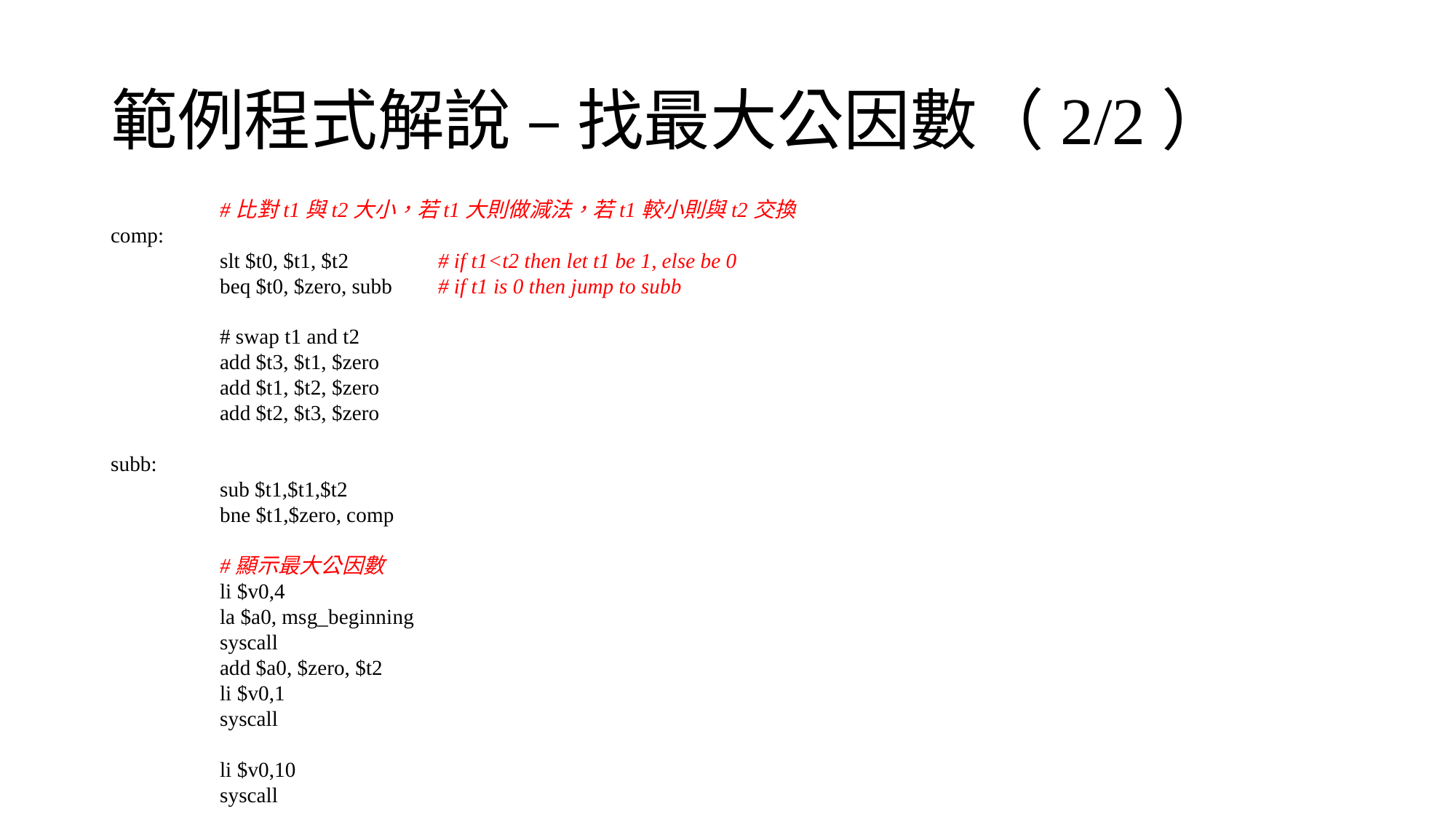

# 範例程式解說 – 找最大公因數（2/2）
	#比對t1與t2大小，若t1大則做減法，若t1較小則與t2交換
comp:
	slt $t0, $t1, $t2	# if t1<t2 then let t1 be 1, else be 0
	beq $t0, $zero, subb	# if t1 is 0 then jump to subb

	# swap t1 and t2
	add $t3, $t1, $zero
	add $t1, $t2, $zero
	add $t2, $t3, $zero

subb:
	sub $t1,$t1,$t2
	bne $t1,$zero, comp

	#顯示最大公因數
	li $v0,4
	la $a0, msg_beginning
	syscall
	add $a0, $zero, $t2
	li $v0,1
	syscall

	li $v0,10
	syscall